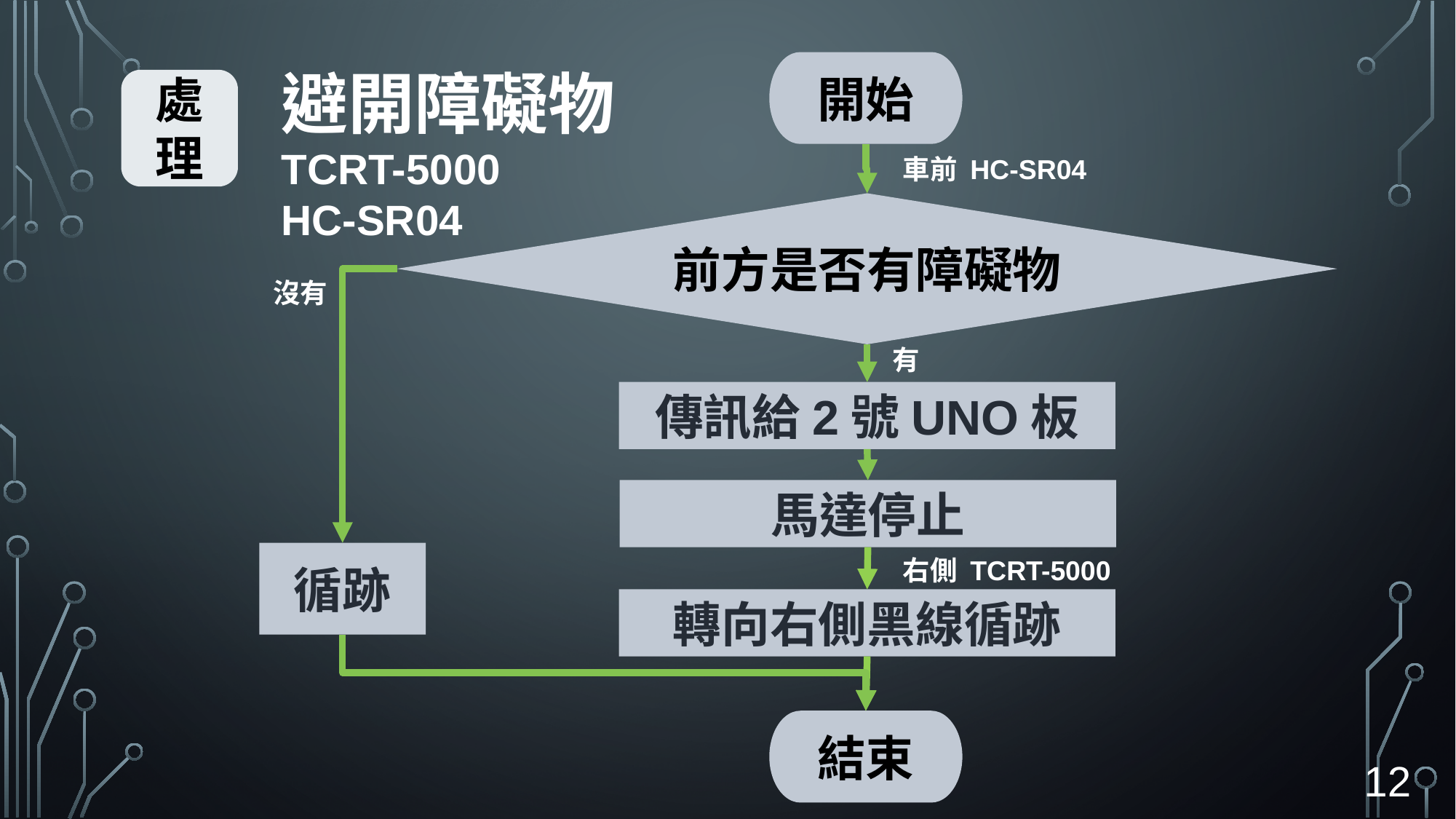

開始
避開障礙物
TCRT-5000
HC-SR04
處理
車前 HC-SR04
前方是否有障礙物
沒有
有
傳訊給2號UNO板
馬達停止
循跡
右側 TCRT-5000
轉向右側黑線循跡
結束
12